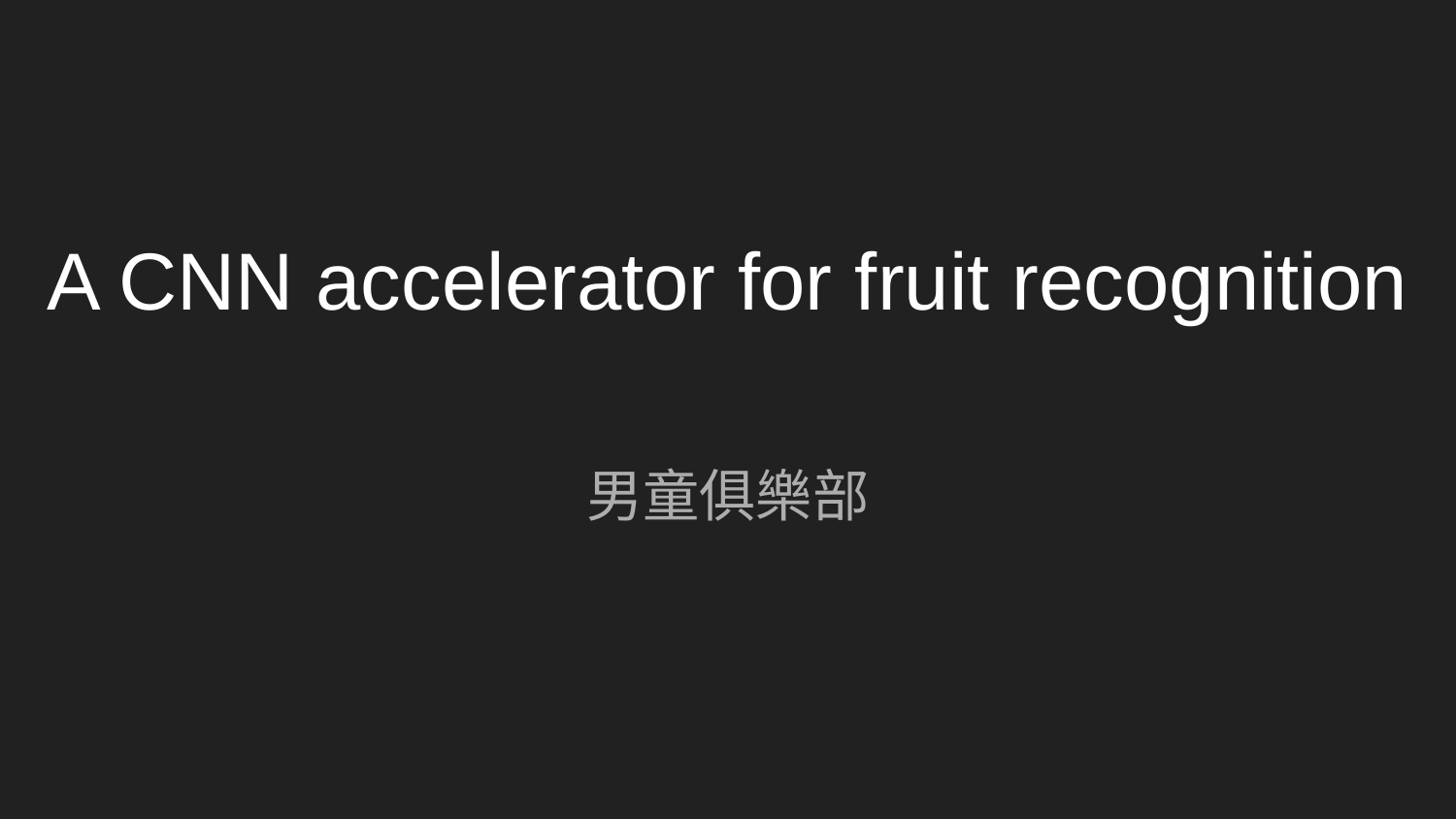

# A CNN accelerator for fruit recognition
男童俱樂部